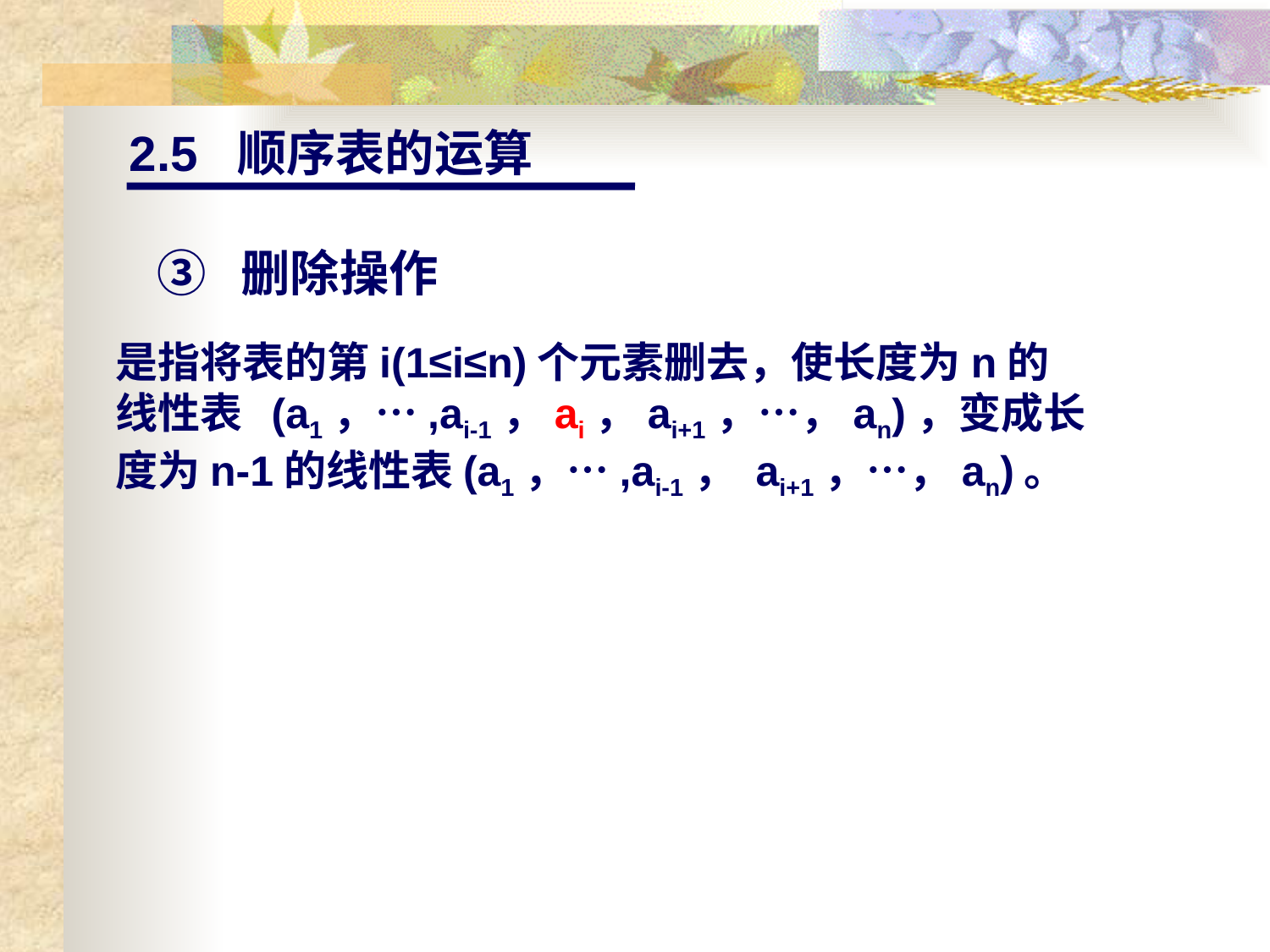

2.5  顺序表的运算

③  删除操作
是指将表的第i(1≤i≤n)个元素删去，使长度为n的
线性表  (a1，…,ai-1，ai，ai+1，…，an)，变成长
度为n-1的线性表(a1，…,ai-1， ai+1，…，an)。
29